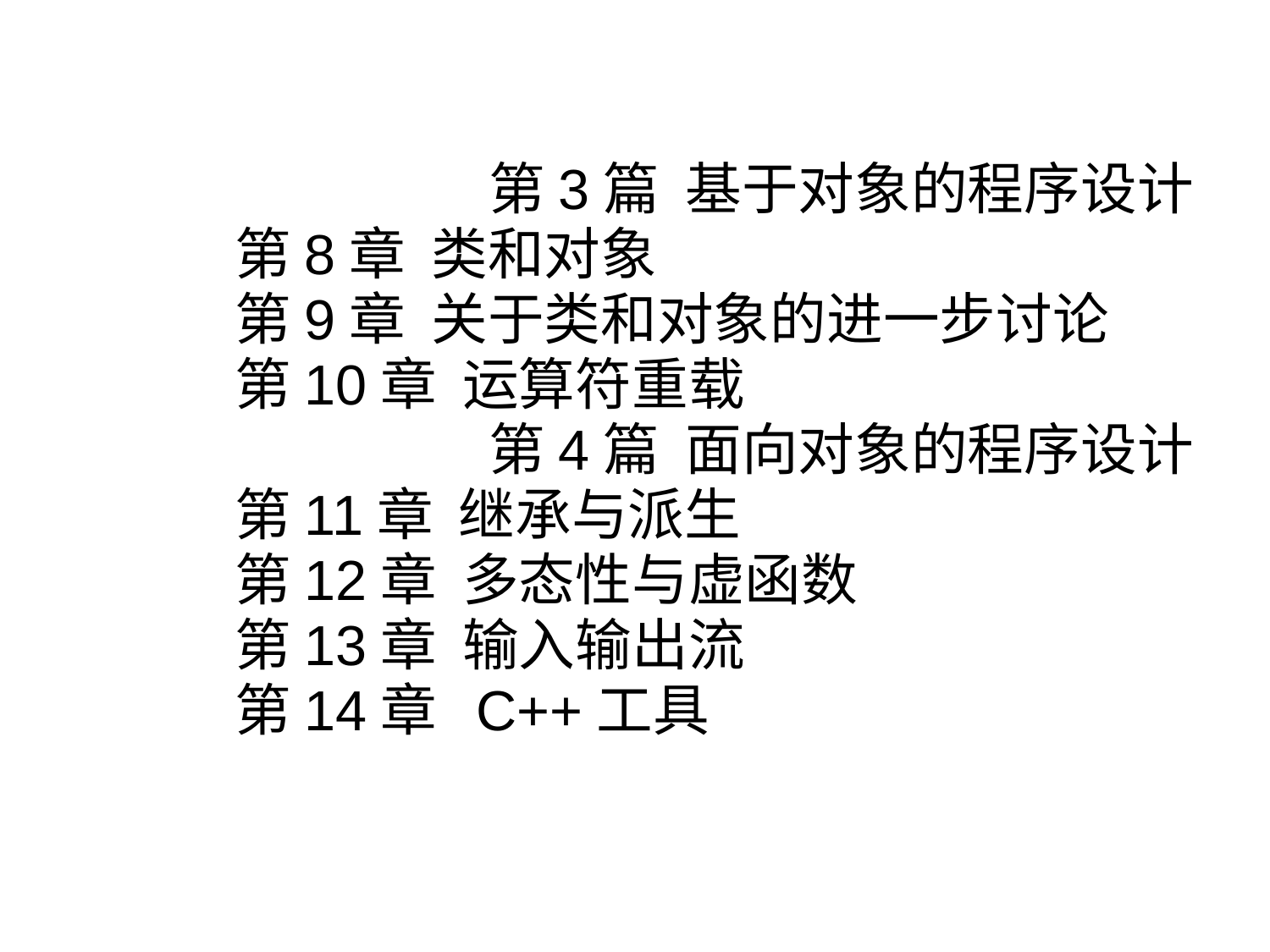

第3篇  基于对象的程序设计
		第8章  类和对象
		第9章  关于类和对象的进一步讨论
		第10章  运算符重载
				第4篇  面向对象的程序设计
		第11章  继承与派生
		第12章  多态性与虚函数
		第13章  输入输出流
		第14章  C++工具